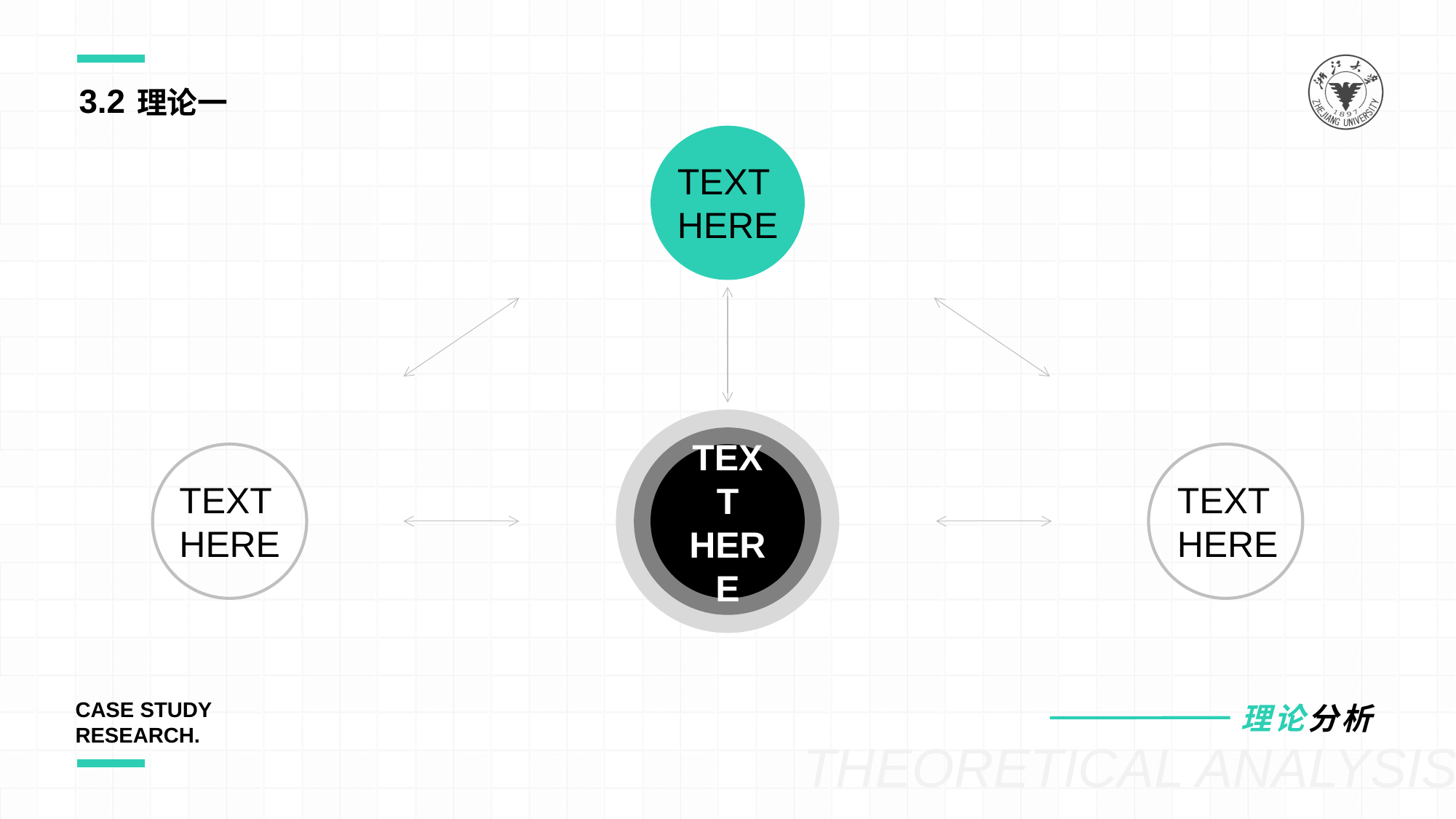

3.2
理论一

TEXT
HERE

TEXT
HERE

TEXT
HERE
TEXT
HERE
CASE STUDY
RESEARCH.
理论分析
THEORETICAL ANALYSIS